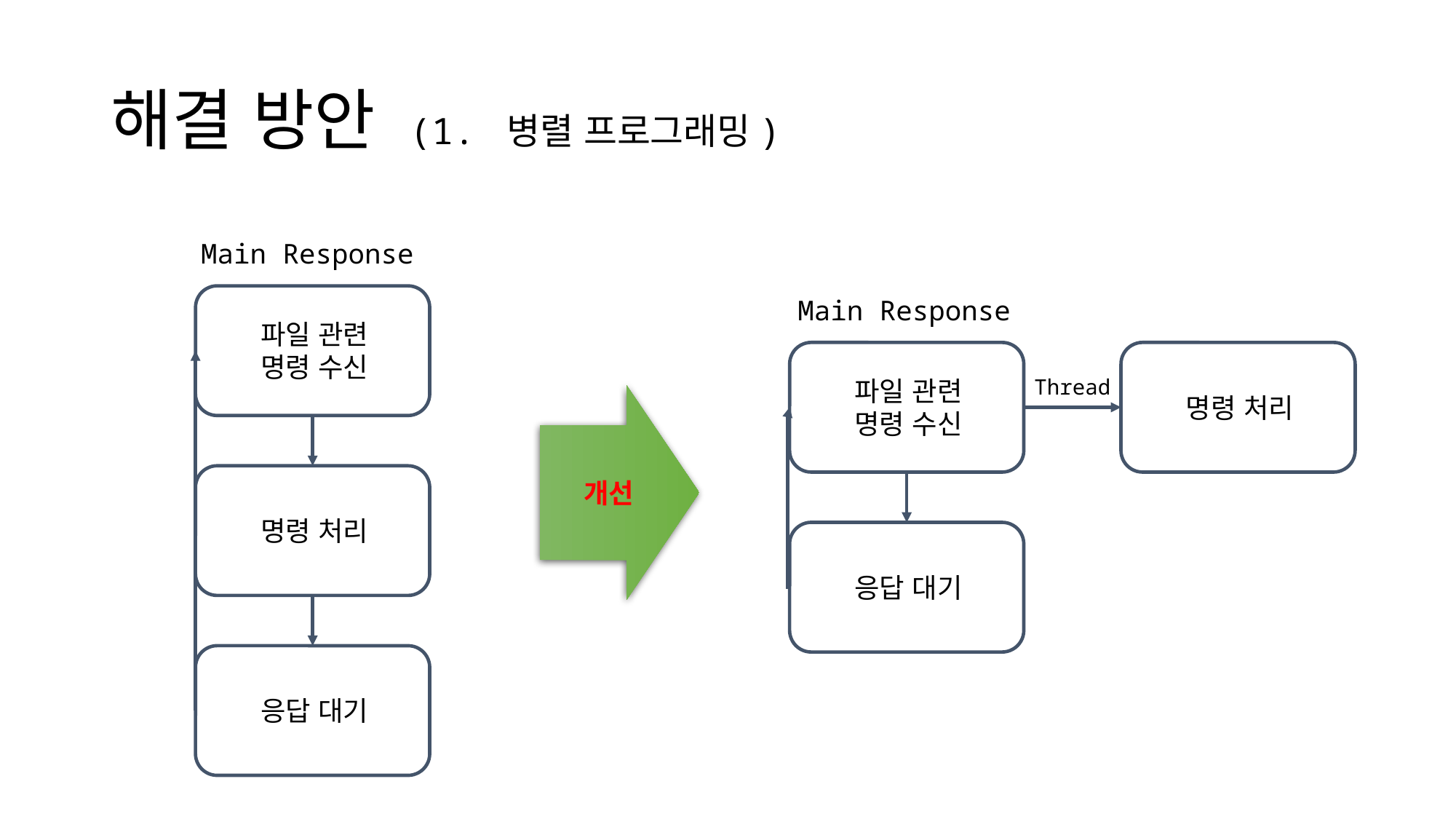

# 해결 방안 (1. 병렬 프로그래밍)
Main Response

파일 관련
명령 수신

명령 처리

응답 대기
Main Response

파일 관련
명령 수신

명령 처리
Thread

응답 대기

개선